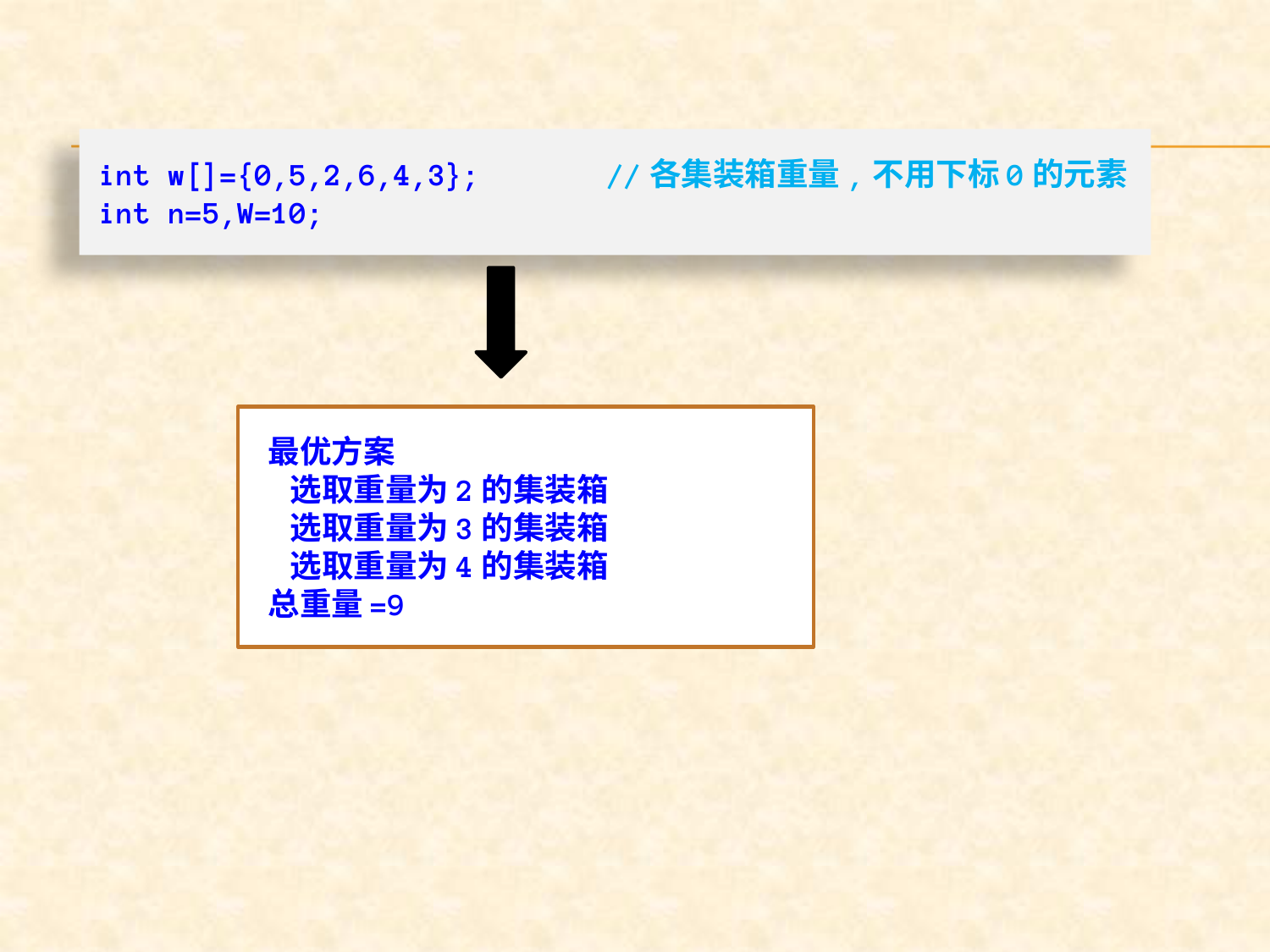

int w[]={0,5,2,6,4,3};	//各集装箱重量,不用下标0的元素
int n=5,W=10;

最优方案
  选取重量为2的集装箱
  选取重量为3的集装箱
  选取重量为4的集装箱
总重量=9